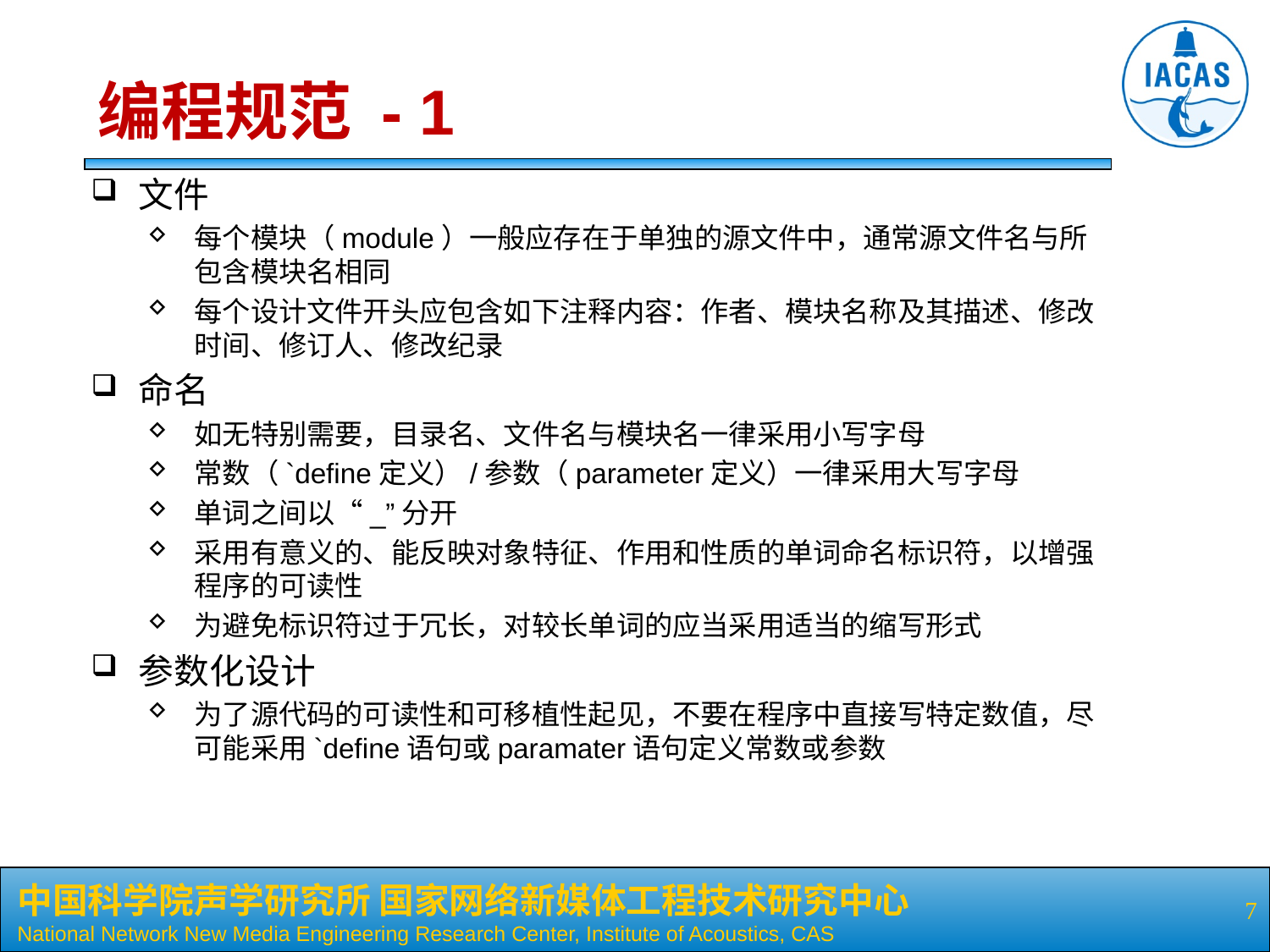

# 编程规范 - 1
文件
每个模块（module）一般应存在于单独的源文件中，通常源文件名与所包含模块名相同
每个设计文件开头应包含如下注释内容：作者、模块名称及其描述、修改时间、修订人、修改纪录
命名
如无特别需要，目录名、文件名与模块名一律采用小写字母
常数（`define定义）/参数（parameter定义）一律采用大写字母
单词之间以“_”分开
采用有意义的、能反映对象特征、作用和性质的单词命名标识符，以增强程序的可读性
为避免标识符过于冗长，对较长单词的应当采用适当的缩写形式
参数化设计
为了源代码的可读性和可移植性起见，不要在程序中直接写特定数值，尽可能采用`define语句或paramater语句定义常数或参数